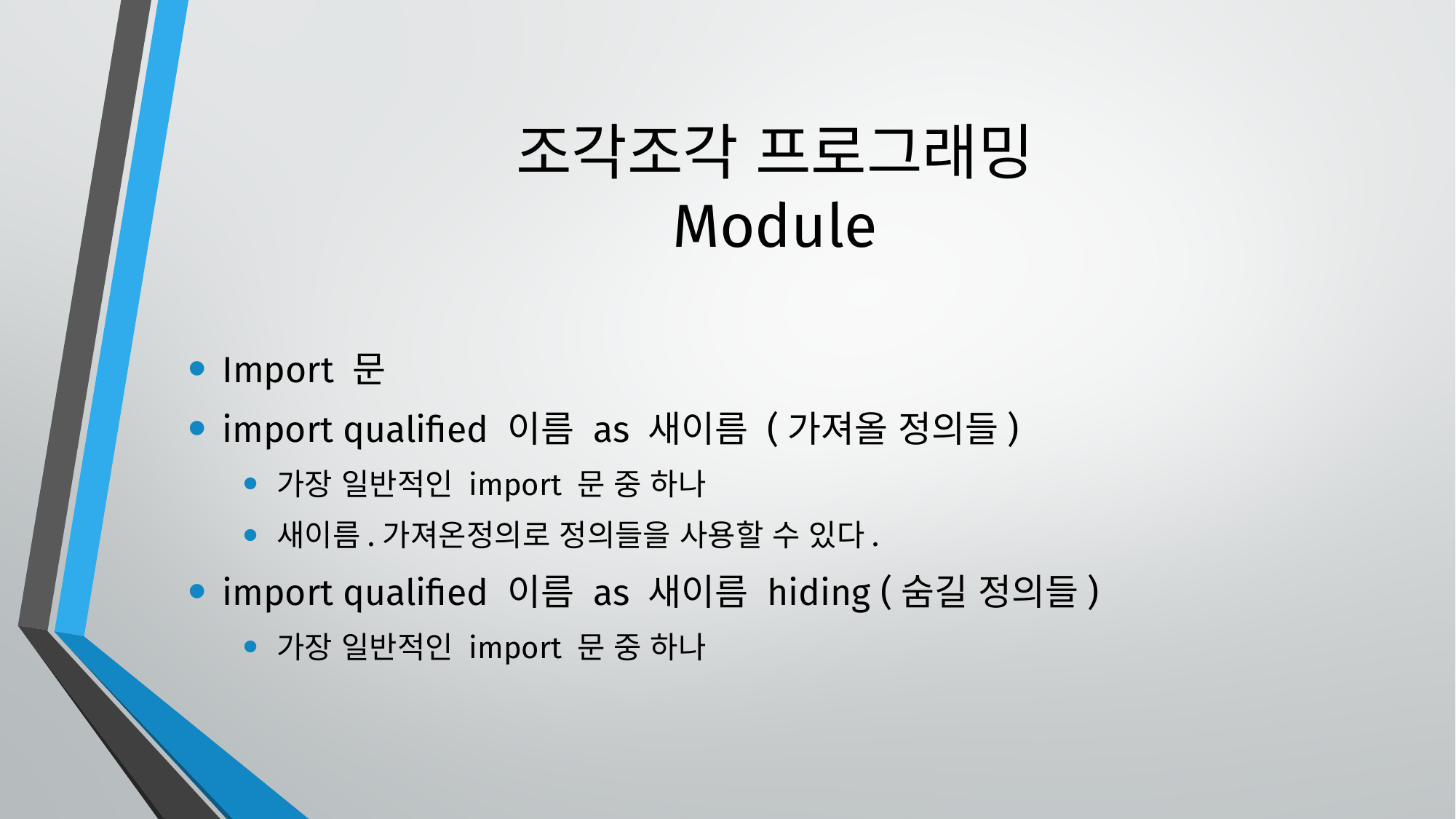

# 조각조각 프로그래밍 Module
Import 문
import qualified 이름 as 새이름 (가져올 정의들)
가장 일반적인 import 문 중 하나
새이름.가져온정의로 정의들을 사용할 수 있다.
import qualified 이름 as 새이름 hiding (숨길 정의들)
가장 일반적인 import 문 중 하나